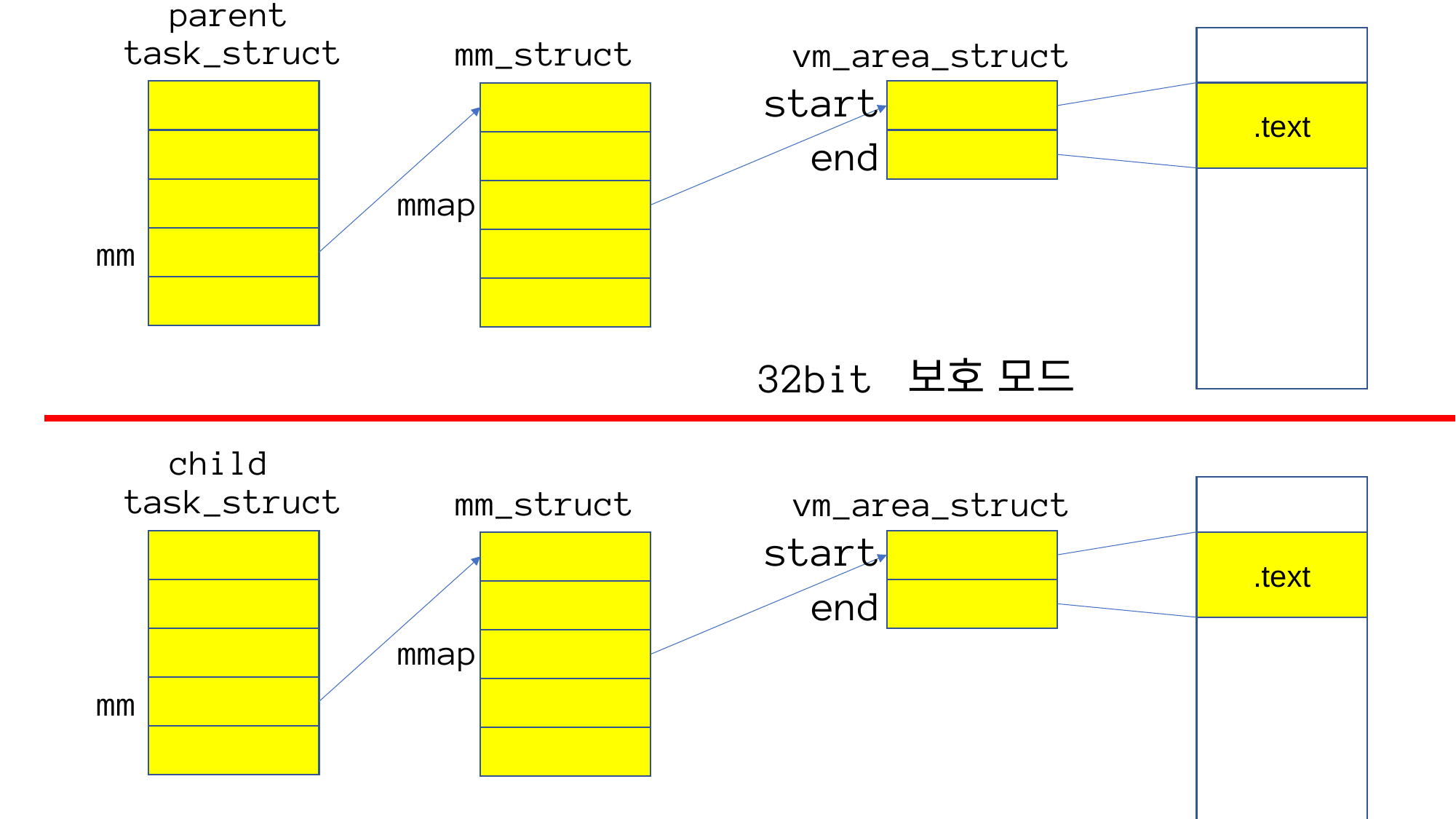

parent
task_struct
mm_struct
vm_area_struct

start

.text
end

mmap

mm

32bit 보호 모드
child
task_struct
mm_struct
vm_area_struct

start

.text
end

mmap

mm